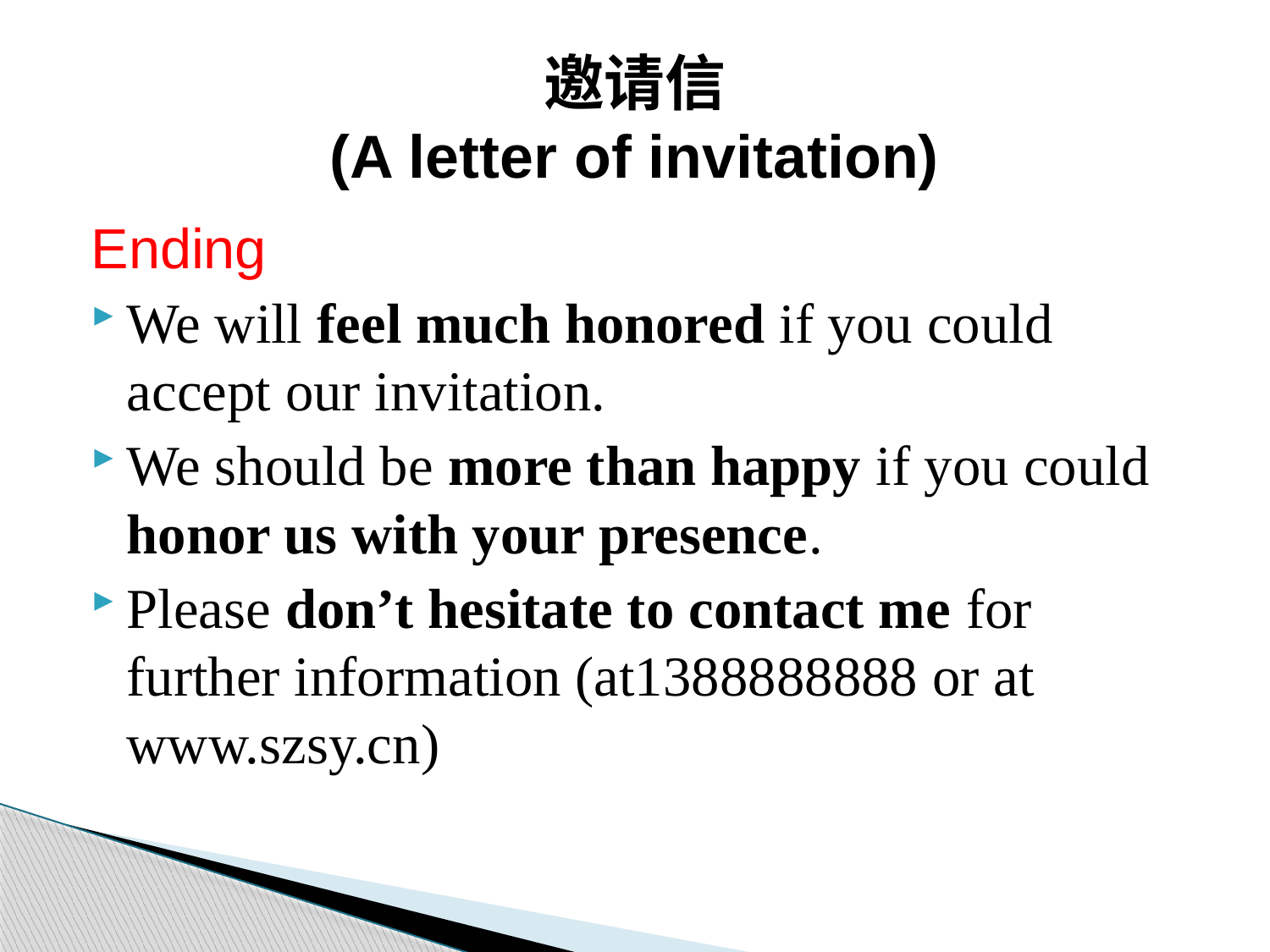

# 邀请信 (A letter of invitation)
Ending
We will feel much honored if you could accept our invitation.
We should be more than happy if you could honor us with your presence.
Please don’t hesitate to contact me for further information (at1388888888 or at  www.szsy.cn)